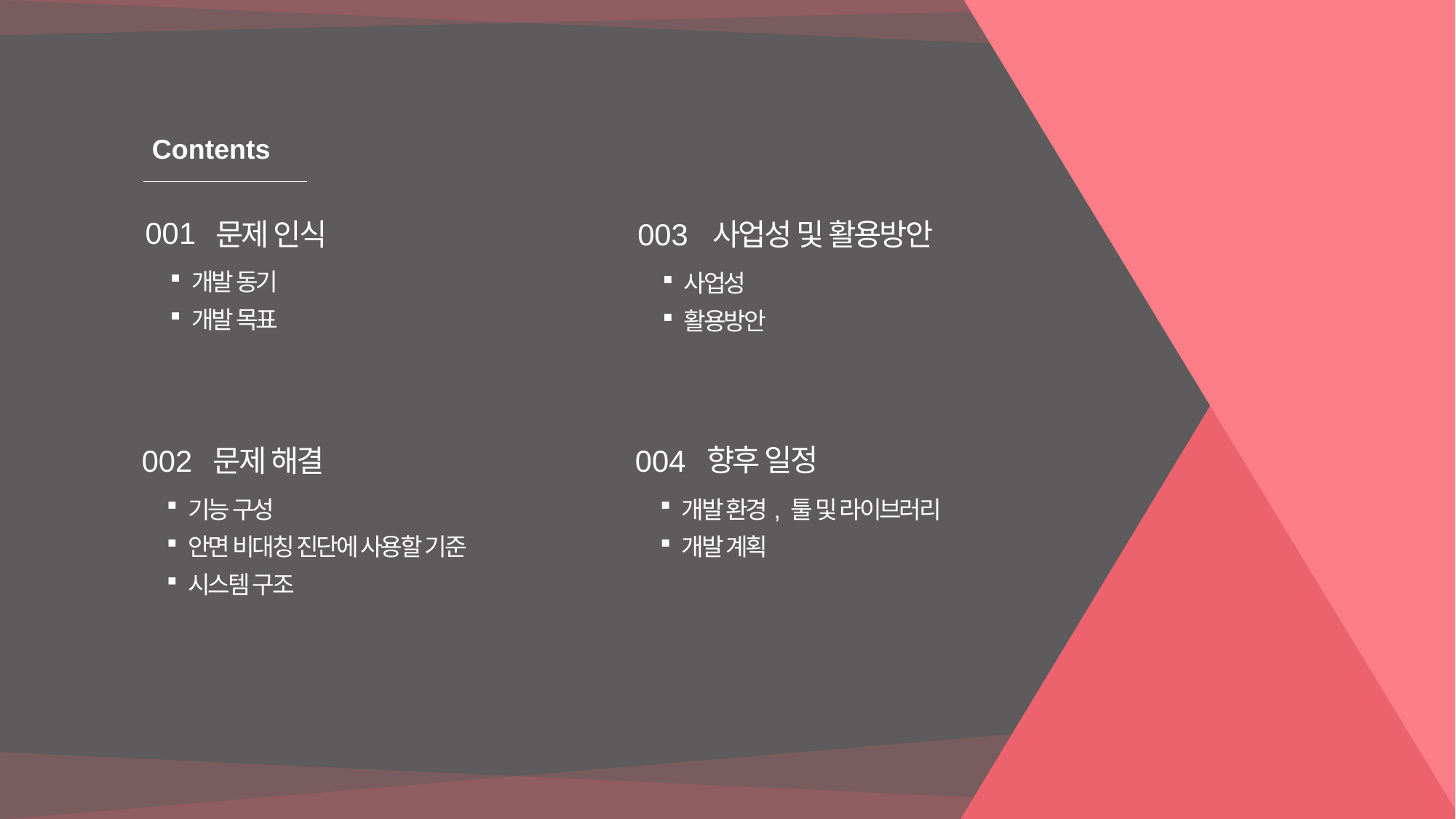

Contents
001
문제 인식

개발 동기
개발 목표

003
사업성 및 활용방안

사업성
활용방안

향후 일정
004

개발 환경, 툴 및 라이브러리
개발 계획

002
문제 해결

기능 구성
안면 비대칭 진단에 사용할 기준
시스템 구조